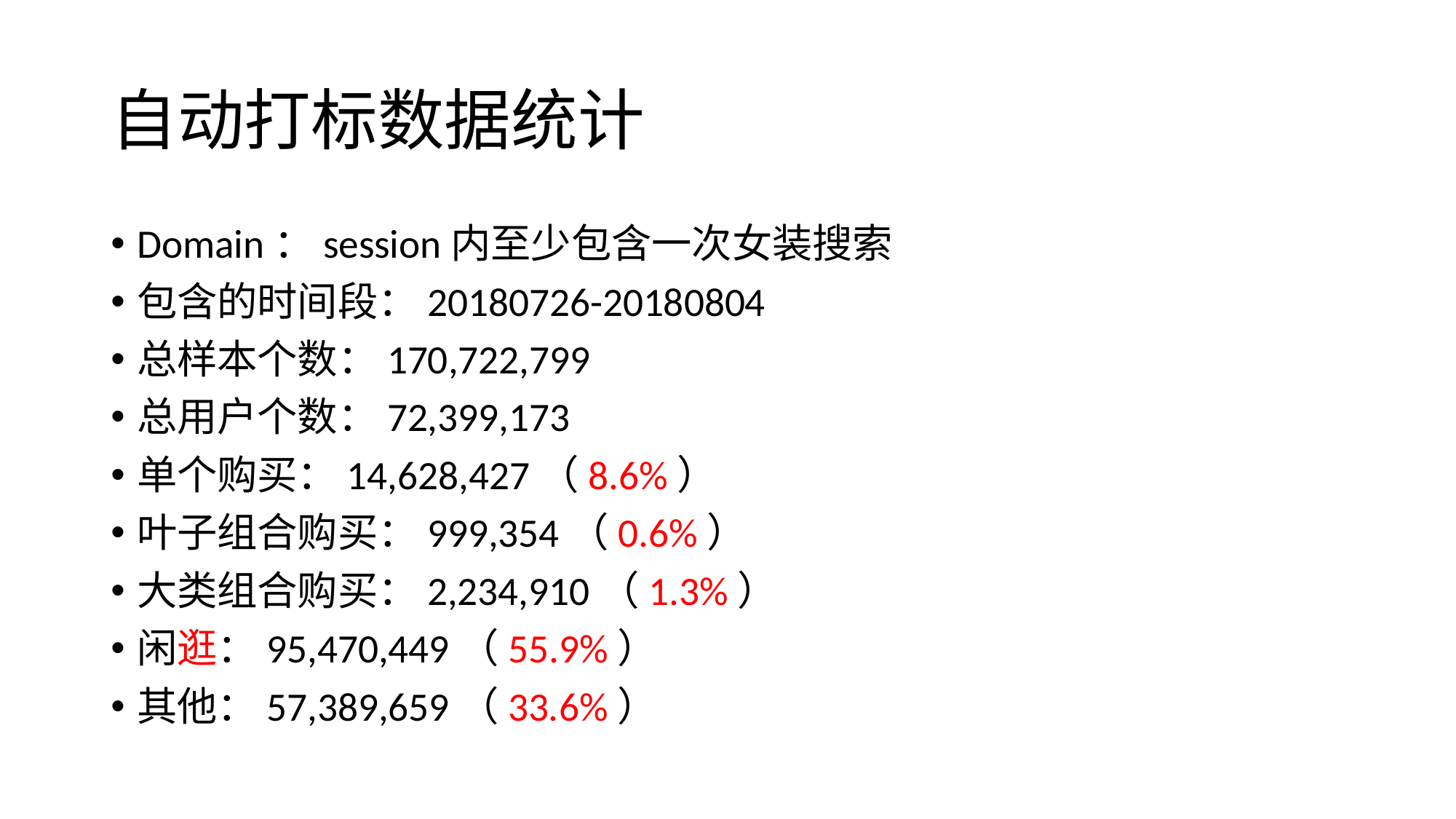

# 自动打标数据统计
Domain：session内至少包含一次女装搜索
包含的时间段：20180726-20180804
总样本个数：170,722,799
总用户个数：72,399,173
单个购买：14,628,427（8.6%）
叶子组合购买：999,354（0.6%）
大类组合购买：2,234,910（1.3%）
闲逛：95,470,449（55.9%）
其他：57,389,659（33.6%）